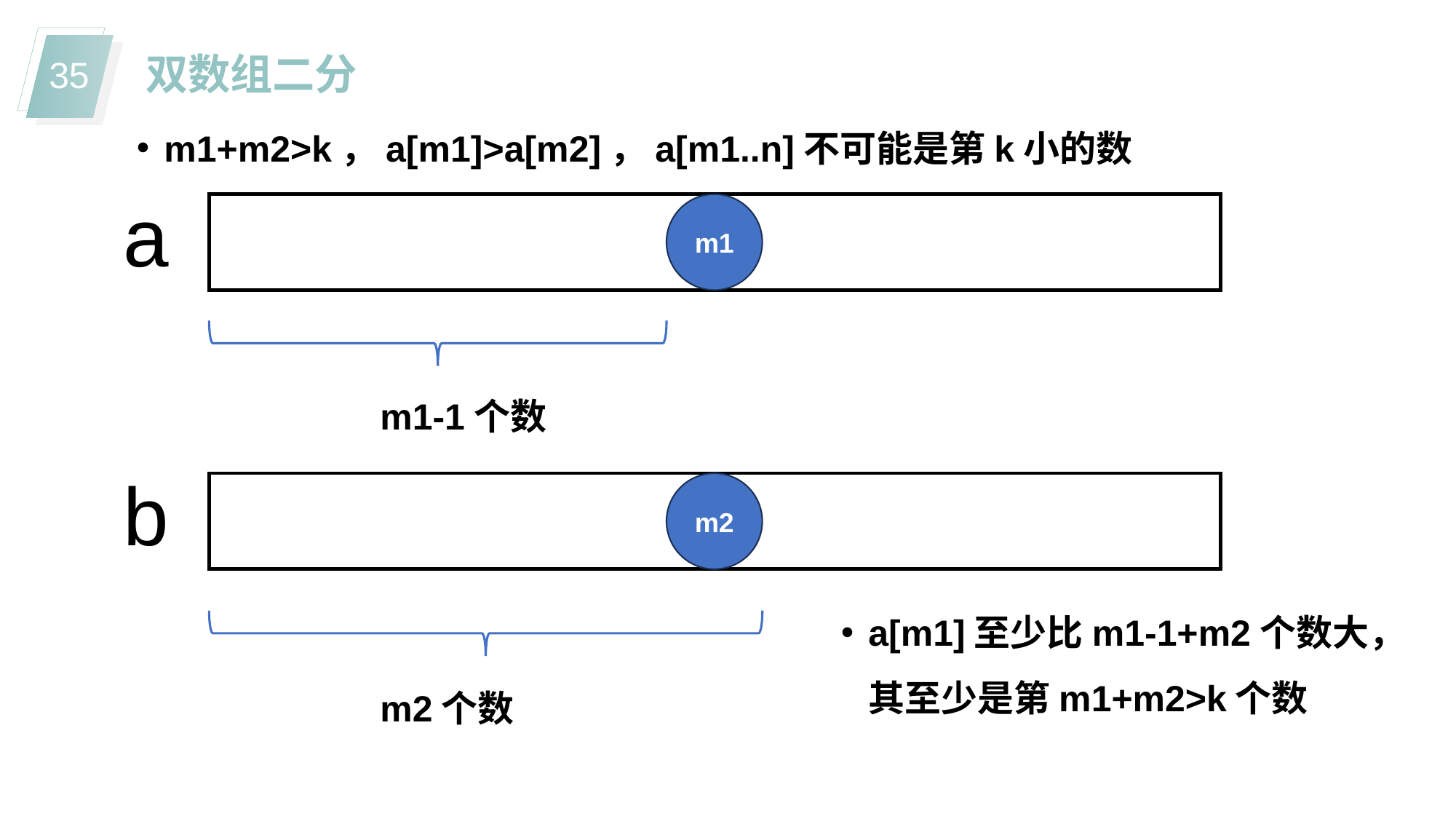

双数组二分
m1+m2>k，a[m1]>a[m2]，a[m1..n]不可能是第k小的数

a

m1

m1-1个数
b

m2
a[m1]至少比m1-1+m2个数大，其至少是第m1+m2>k个数
m2个数